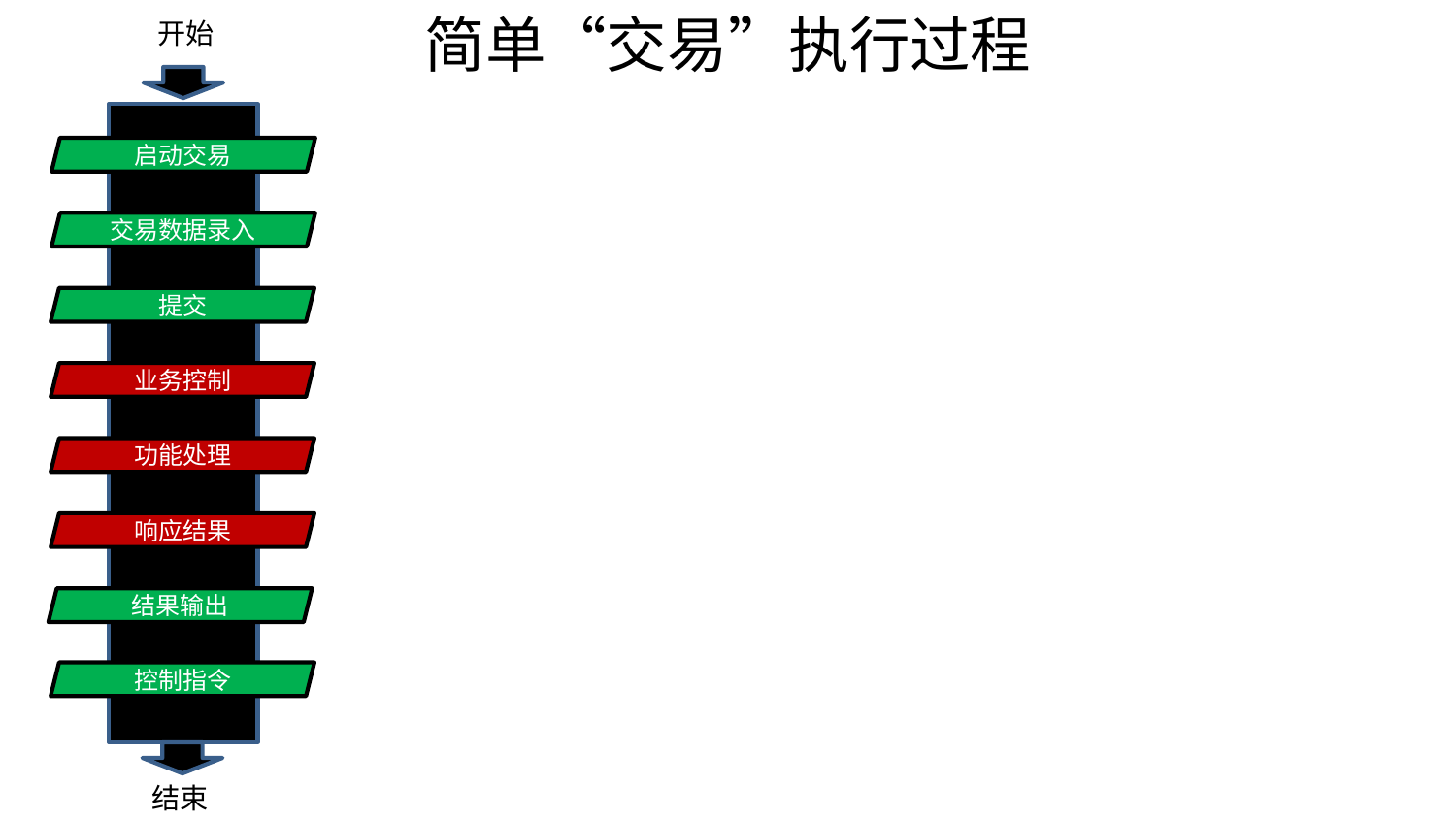

简单“交易”执行过程
开始

启动交易
交易数据录入
提交
业务控制
功能处理
响应结果
结果输出
控制指令

结束